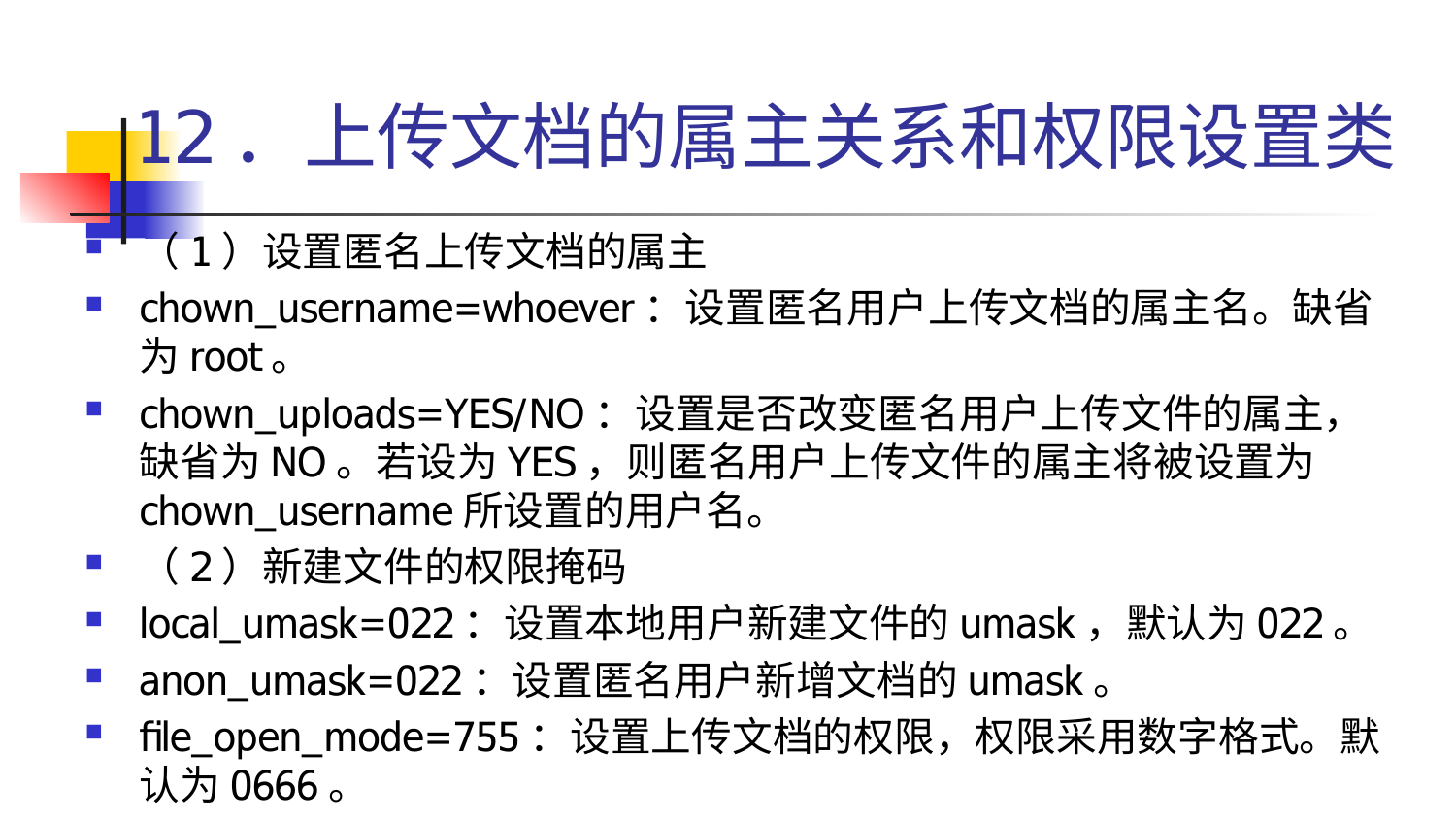

# 12．上传文档的属主关系和权限设置类
（1）设置匿名上传文档的属主
chown_username=whoever：设置匿名用户上传文档的属主名。缺省为root。
chown_uploads=YES/NO：设置是否改变匿名用户上传文件的属主，缺省为NO。若设为YES，则匿名用户上传文件的属主将被设置为chown_username所设置的用户名。
（2）新建文件的权限掩码
local_umask=022：设置本地用户新建文件的umask，默认为022。
anon_umask=022：设置匿名用户新增文档的umask。
file_open_mode=755：设置上传文档的权限，权限采用数字格式。默认为0666。